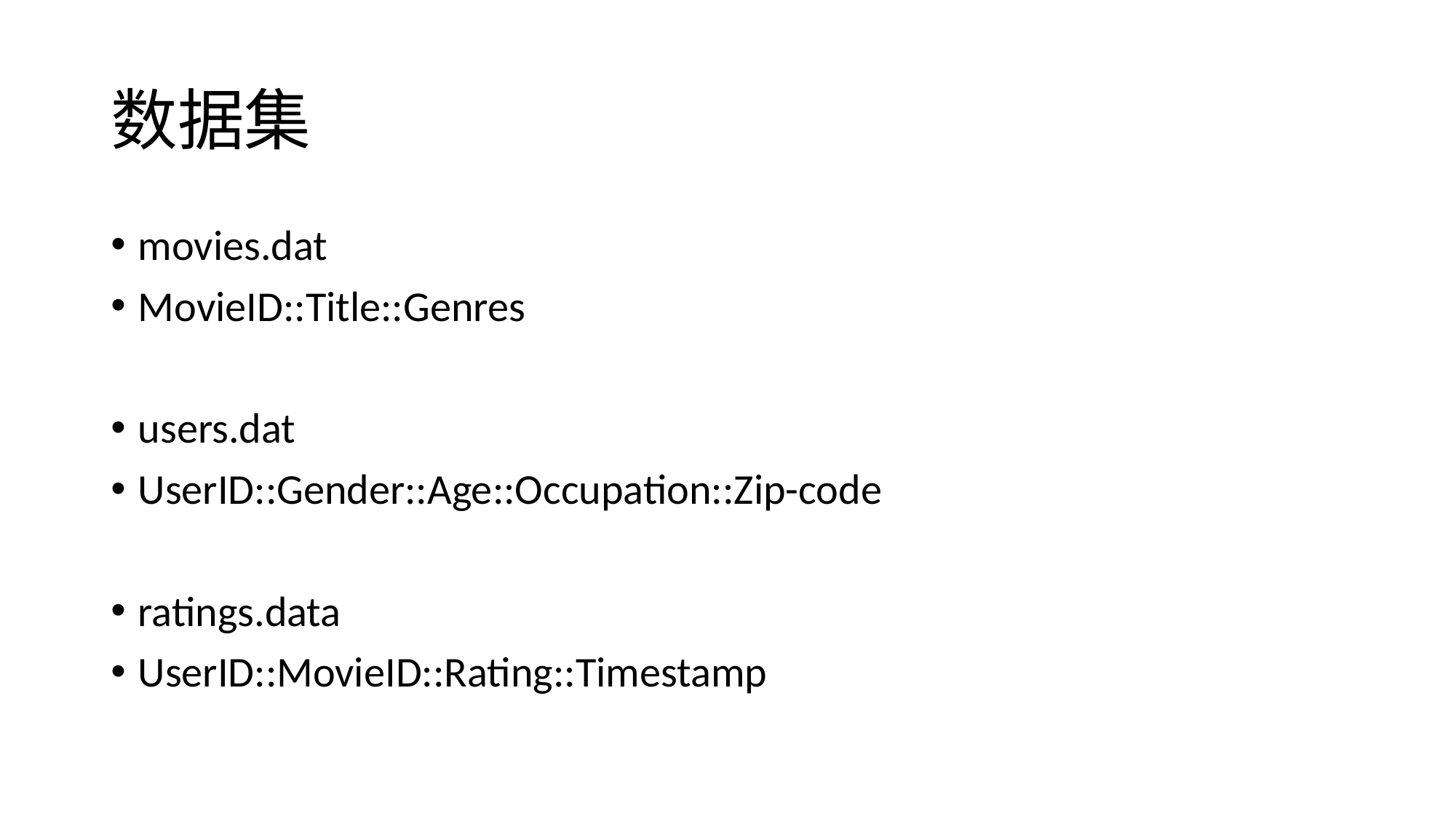

# 数据集
movies.dat
MovieID::Title::Genres

users.dat
UserID::Gender::Age::Occupation::Zip-code

ratings.data
UserID::MovieID::Rating::Timestamp